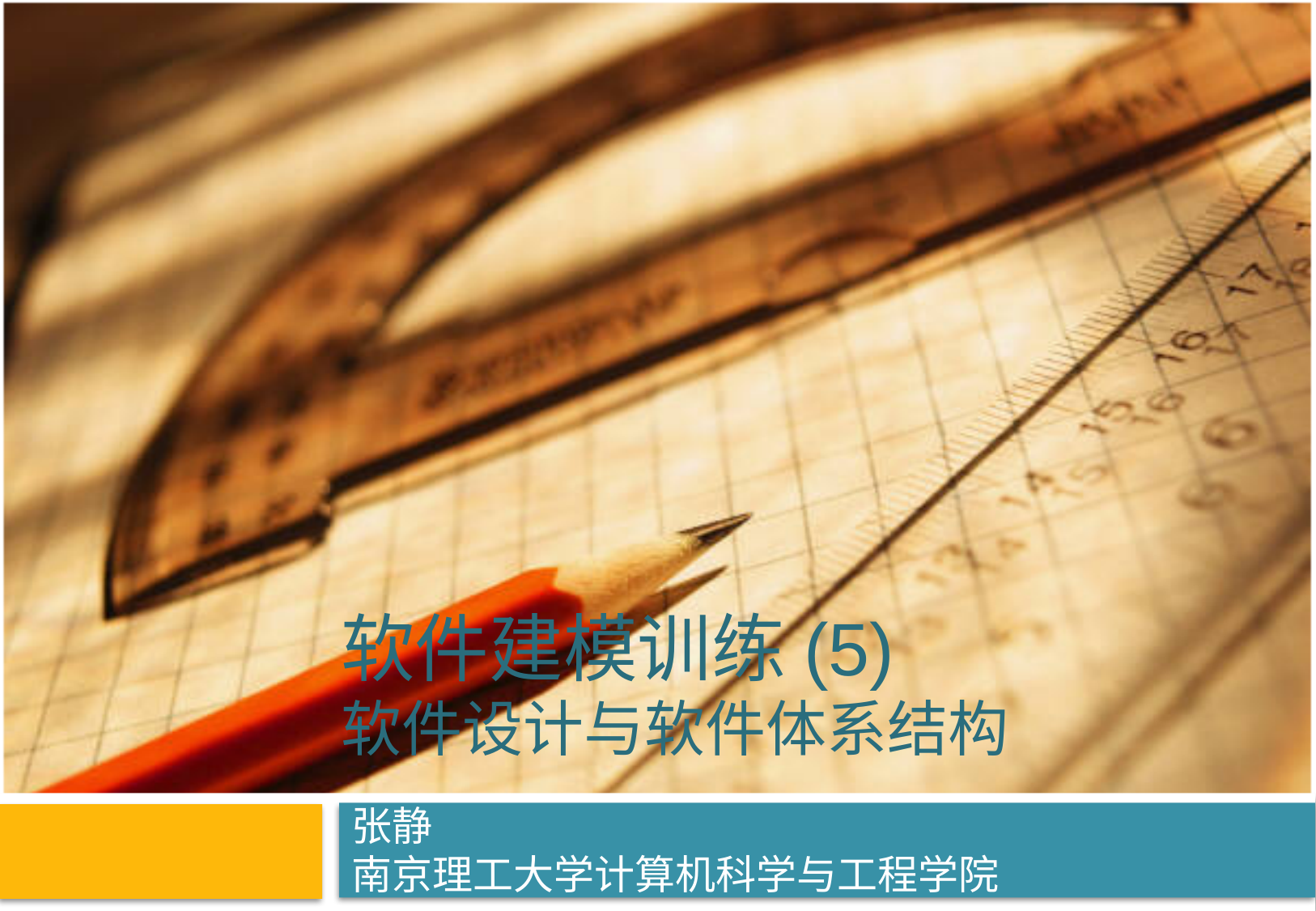

# 软件建模训练(5) 软件设计与软件体系结构
张静
南京理工大学计算机科学与工程学院